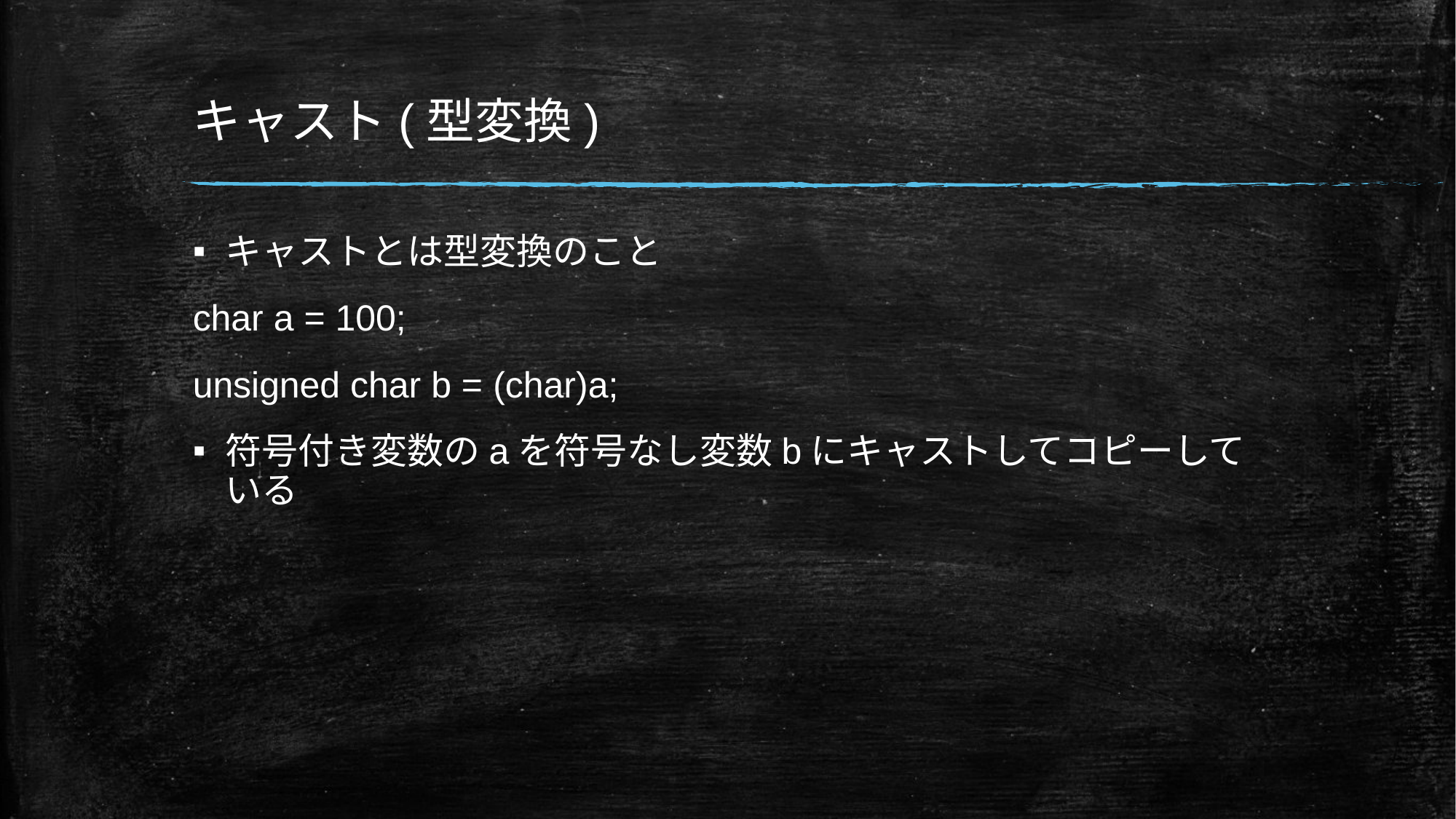

# キャスト(型変換)
キャストとは型変換のこと
char a = 100;
unsigned char b = (char)a;
符号付き変数のaを符号なし変数bにキャストしてコピーしている